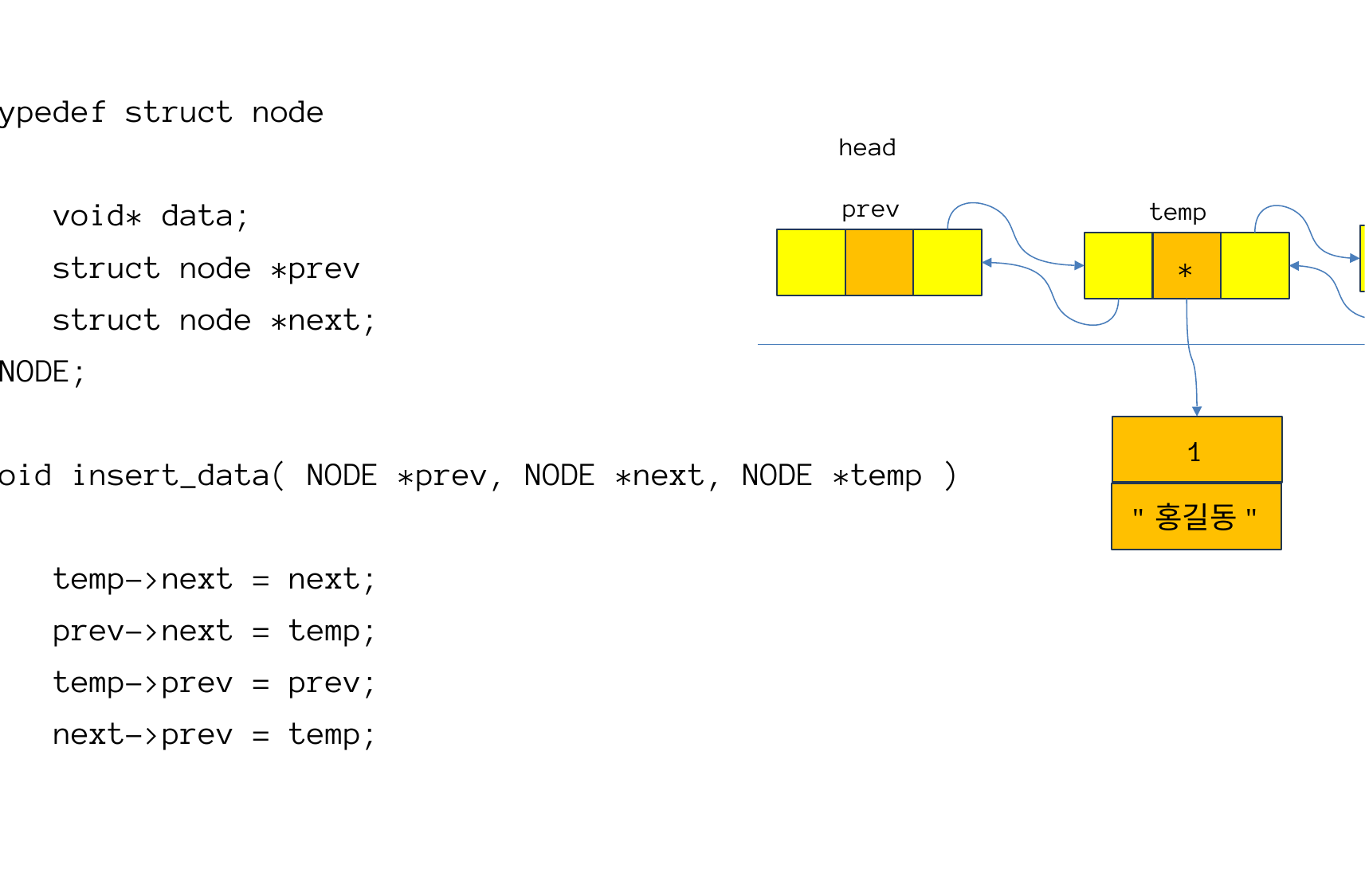

typedef struct node
{
    void* data;
    struct node *prev
    struct node *next;
}NODE;

void insert_data( NODE *prev, NODE *next, NODE *temp )
{
    temp->next = next;
    prev->next = temp;
    temp->prev = prev;
    next->prev = temp;
}

head->prev
head
next
prev
temp

*

1
2
"홍길동"
"이순신"